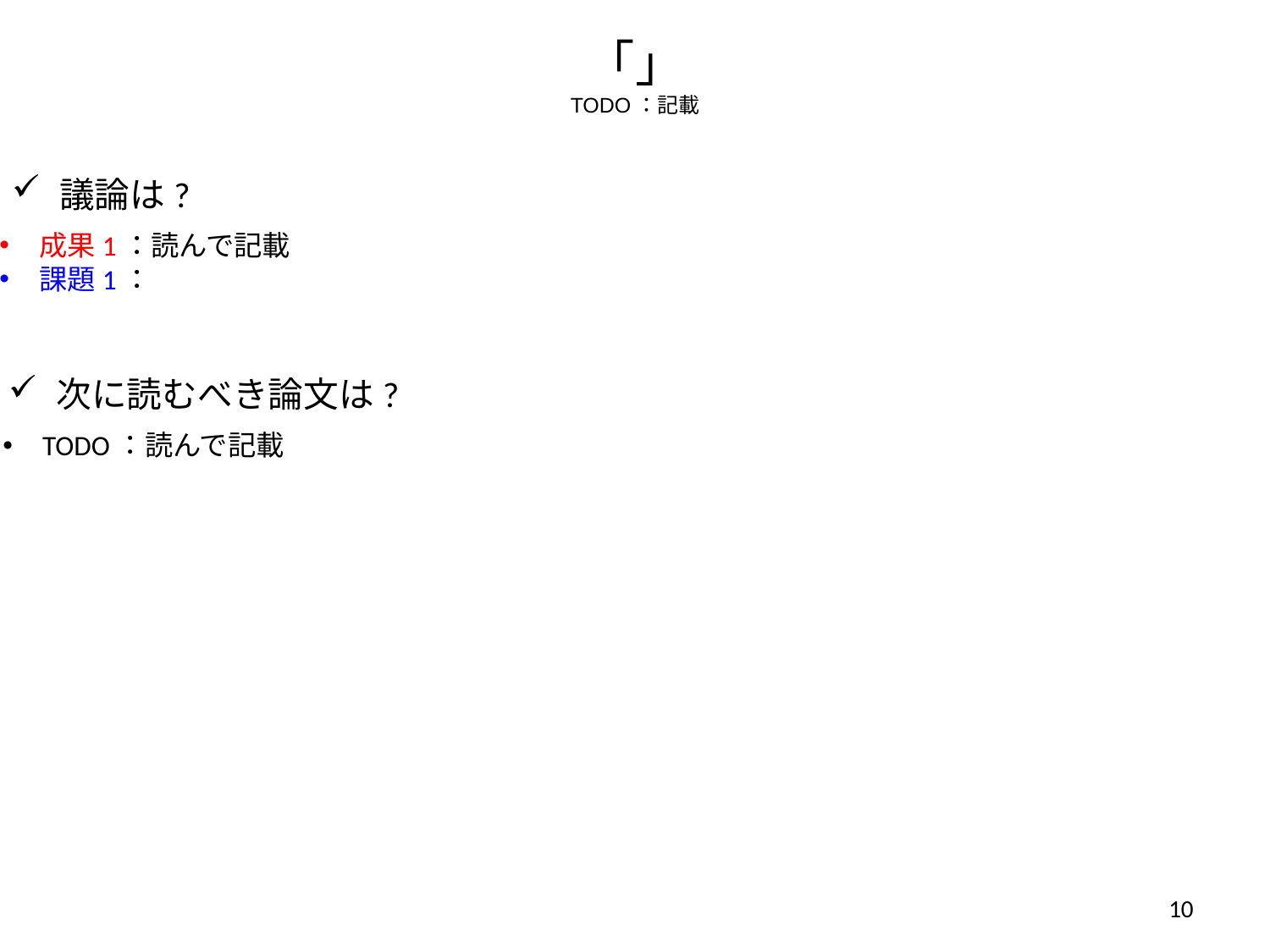

「」
TODO：記載
議論は?
成果1：読んで記載
課題1：
次に読むべき論文は?
TODO：読んで記載
10